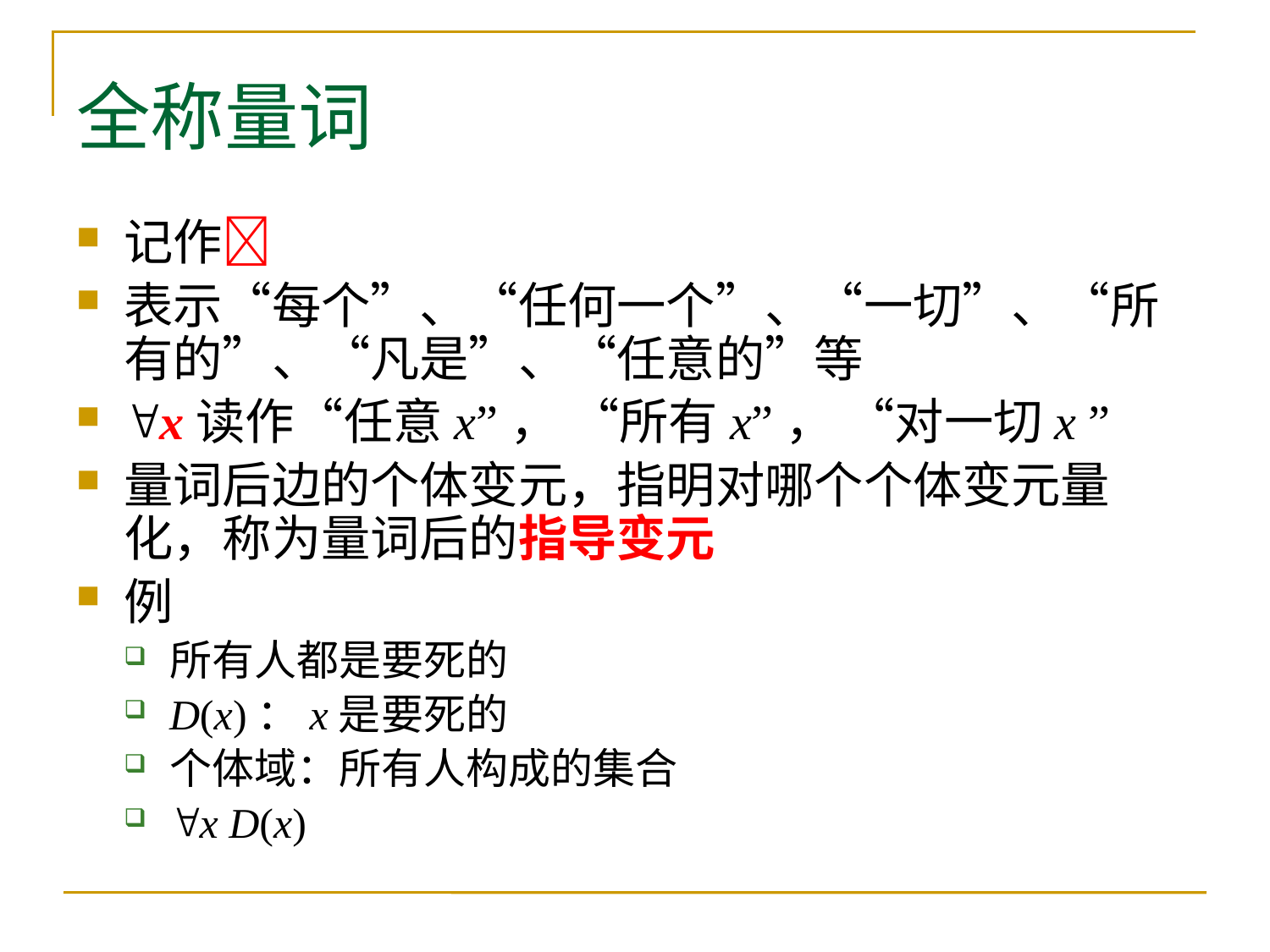

# 全称量词
记作∀
表示“每个”、“任何一个”、“一切”、“所有的”、“凡是”、“任意的”等
∀x读作“任意x”， “所有x”， “对一切x ”
量词后边的个体变元，指明对哪个个体变元量化，称为量词后的指导变元
例
所有人都是要死的
D(x)：x是要死的
个体域：所有人构成的集合
∀x D(x)